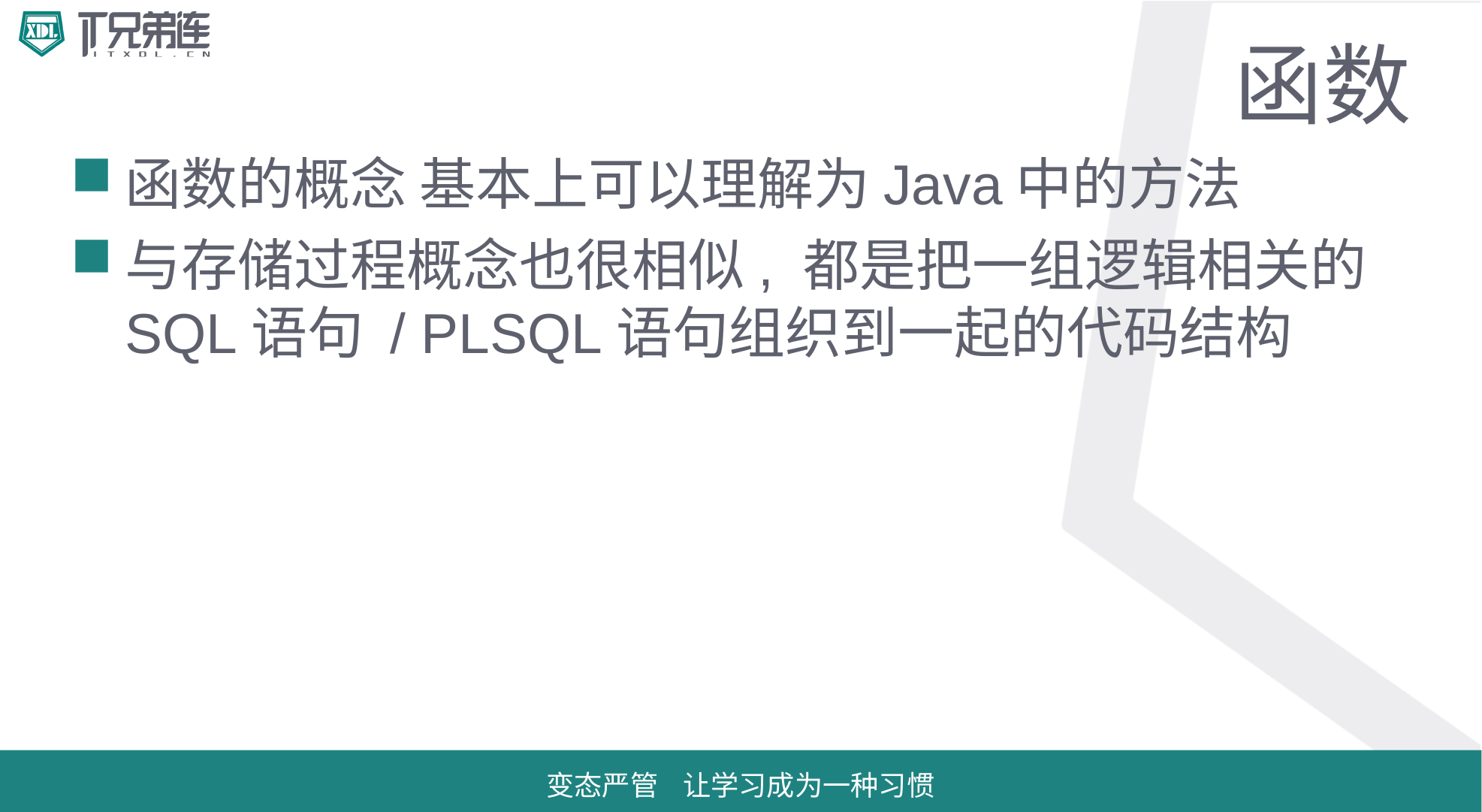

# 函数
函数的概念 基本上可以理解为Java中的方法
与存储过程概念也很相似, 都是把一组逻辑相关的SQL语句 / PLSQL语句组织到一起的代码结构